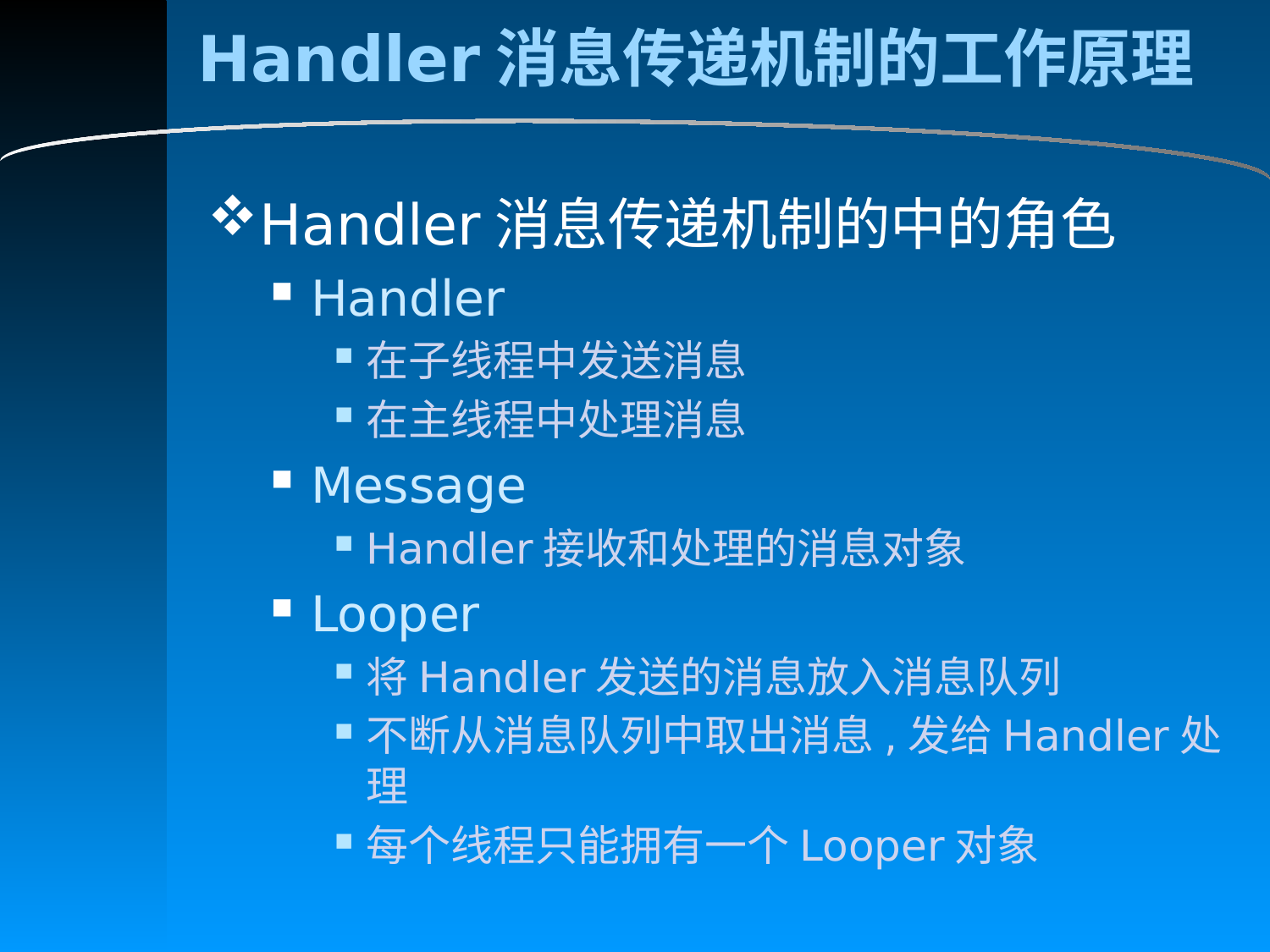

# Handler消息传递机制的工作原理
Handler消息传递机制的中的角色
Handler
在子线程中发送消息
在主线程中处理消息
Message
Handler接收和处理的消息对象
Looper
将Handler发送的消息放入消息队列
不断从消息队列中取出消息,发给Handler处理
每个线程只能拥有一个Looper对象